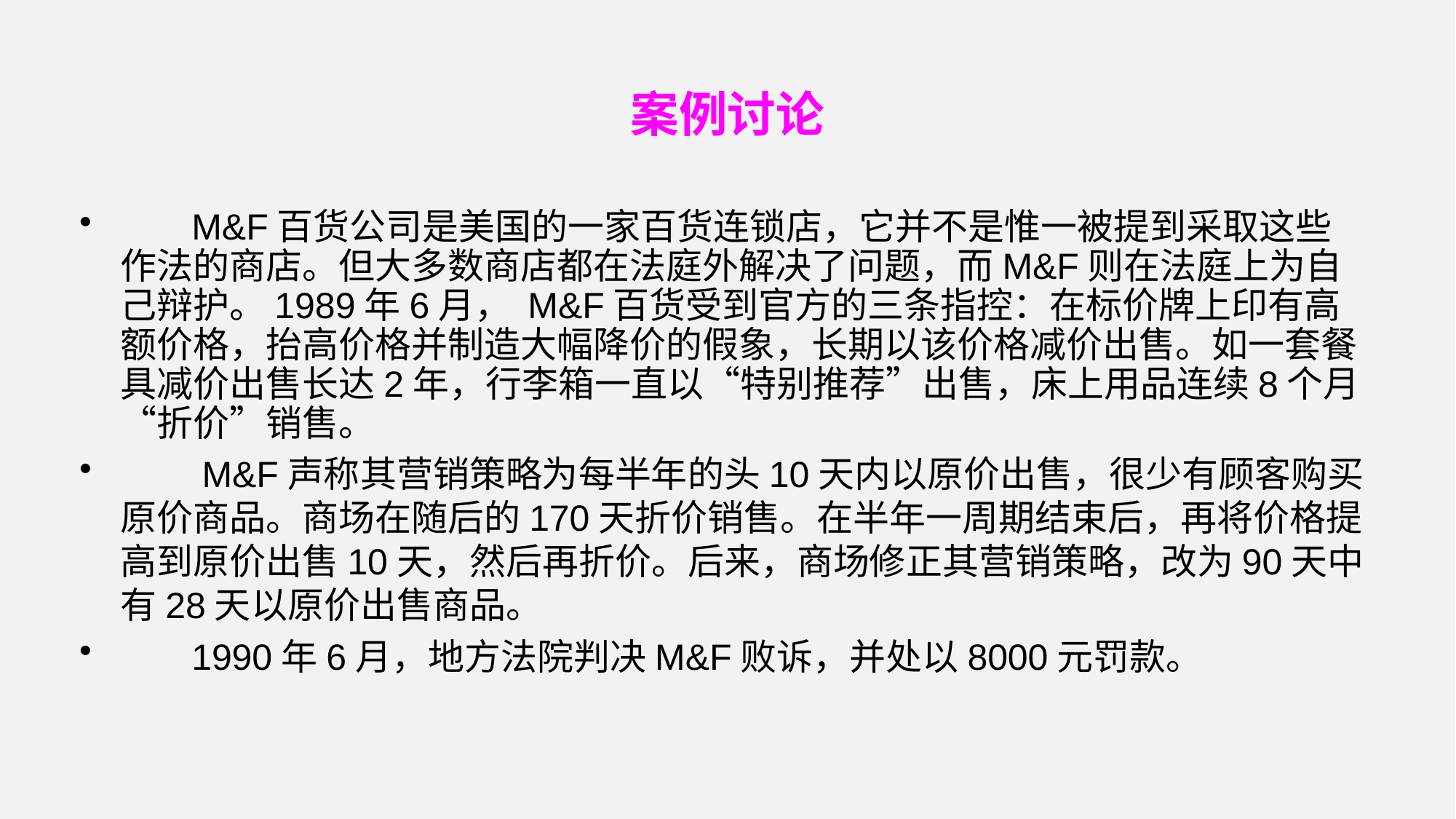

案例讨论
       M&F百货公司是美国的一家百货连锁店，它并不是惟一被提到采取这些作法的商店。但大多数商店都在法庭外解决了问题，而M&F则在法庭上为自己辩护。1989年6月， M&F百货受到官方的三条指控：在标价牌上印有高额价格，抬高价格并制造大幅降价的假象，长期以该价格减价出售。如一套餐具减价出售长达2年，行李箱一直以“特别推荐”出售，床上用品连续8个月“折价”销售。
        M&F声称其营销策略为每半年的头10天内以原价出售，很少有顾客购买原价商品。商场在随后的170天折价销售。在半年一周期结束后，再将价格提高到原价出售10天，然后再折价。后来，商场修正其营销策略，改为90天中有28天以原价出售商品。
       1990年6月，地方法院判决M&F败诉，并处以8000元罚款。